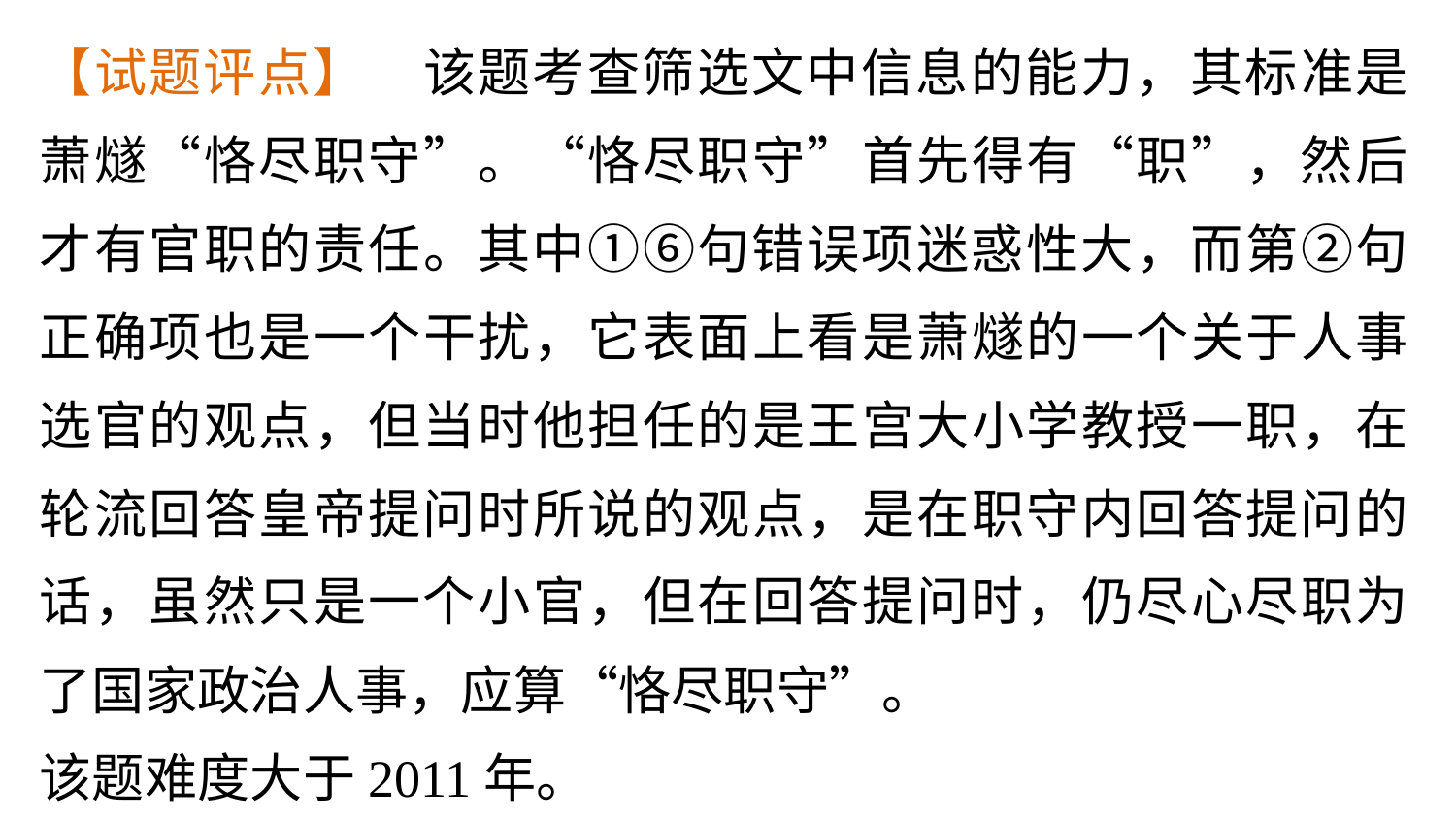

【试题评点】　该题考查筛选文中信息的能力，其标准是萧燧“恪尽职守”。“恪尽职守”首先得有“职”，然后才有官职的责任。其中①⑥句错误项迷惑性大，而第②句正确项也是一个干扰，它表面上看是萧燧的一个关于人事选官的观点，但当时他担任的是王宫大小学教授一职，在轮流回答皇帝提问时所说的观点，是在职守内回答提问的话，虽然只是一个小官，但在回答提问时，仍尽心尽职为了国家政治人事，应算“恪尽职守”。
该题难度大于2011年。